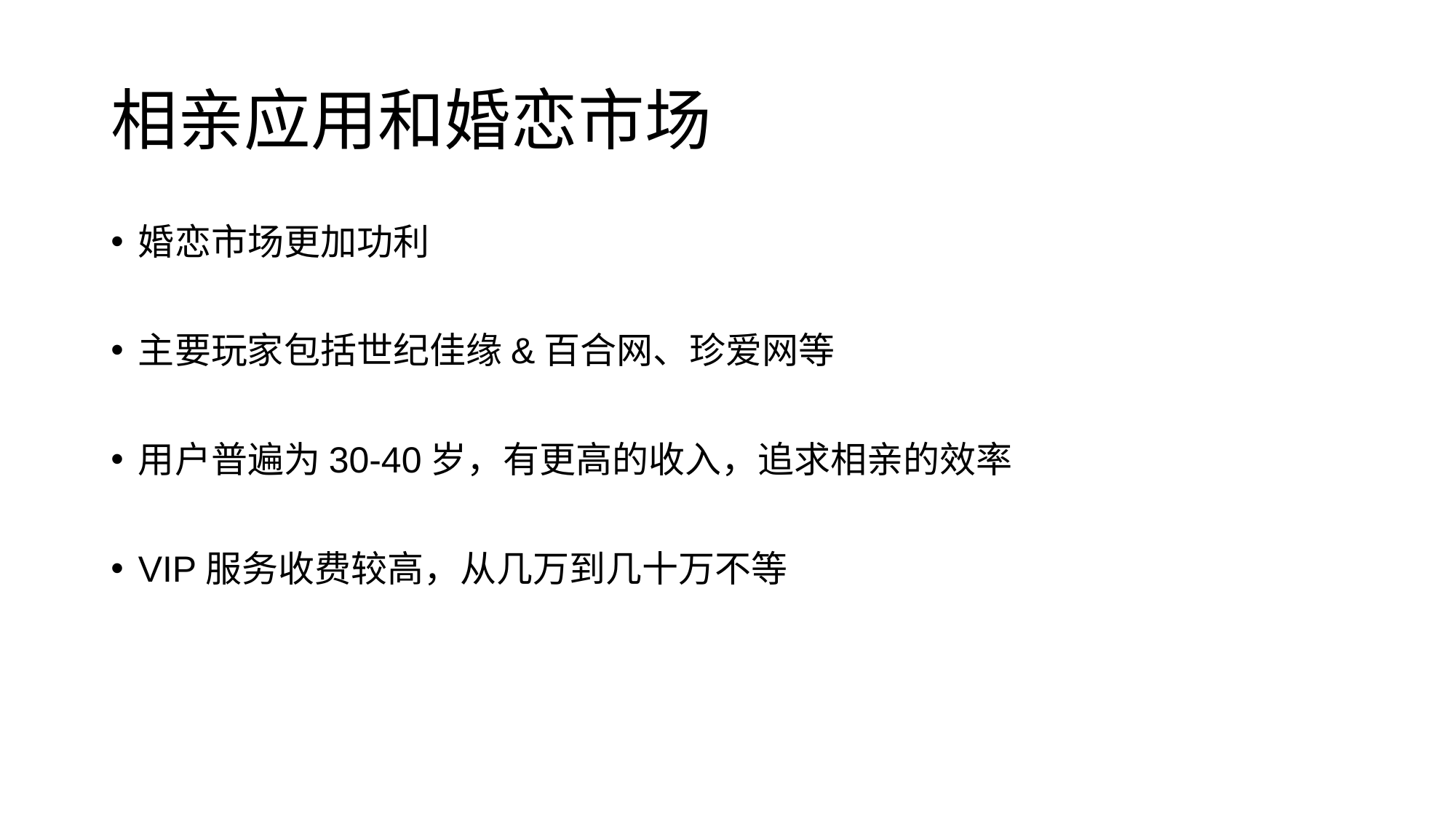

# 相亲应用和婚恋市场
婚恋市场更加功利

主要玩家包括世纪佳缘&百合网、珍爱网等

用户普遍为30-40岁，有更高的收入，追求相亲的效率

VIP服务收费较高，从几万到几十万不等